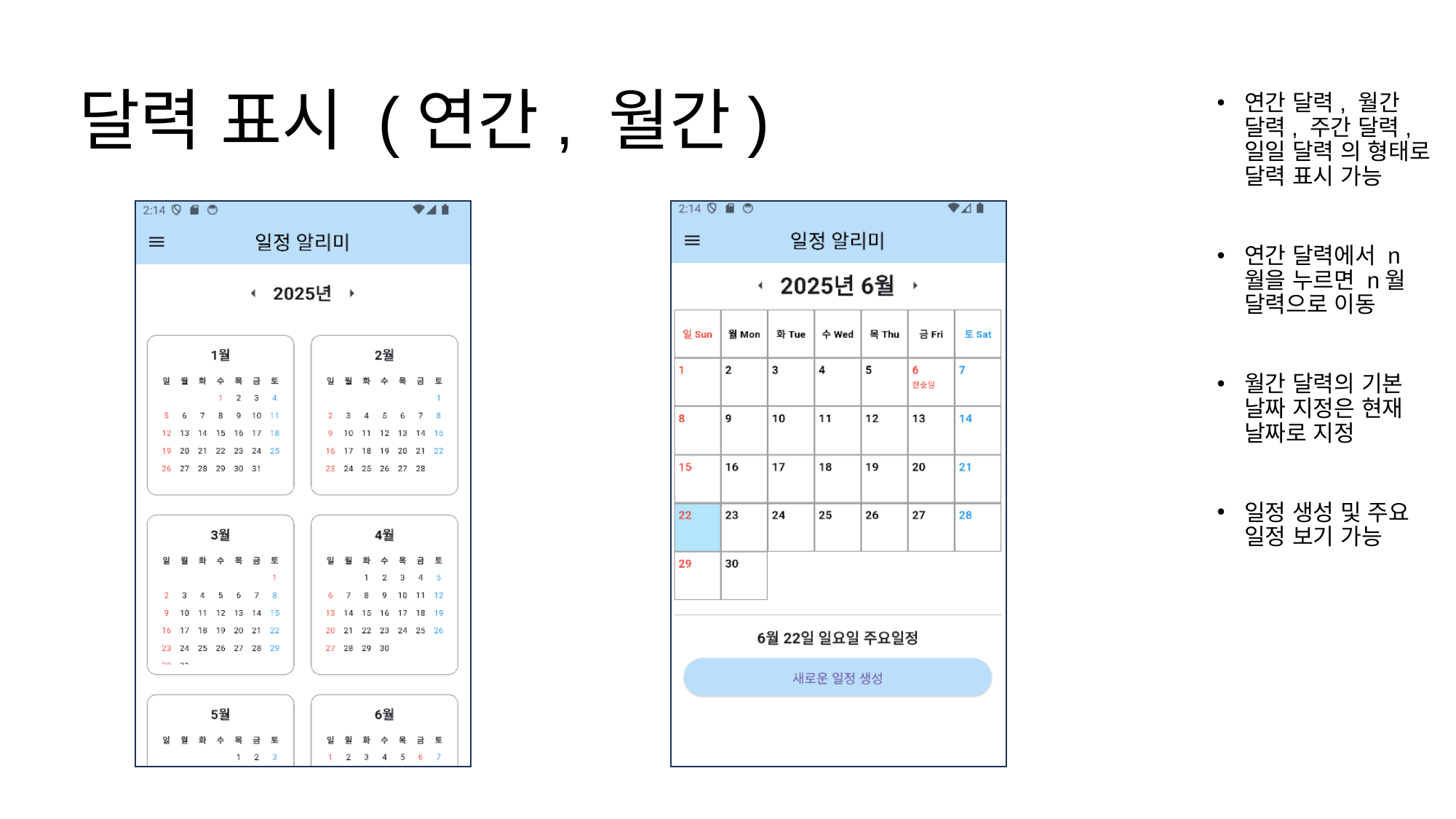

# 달력 표시 (연간, 월간)

연간 달력, 월간 달력, 주간 달력, 일일 달력 의 형태로 달력 표시 가능

연간 달력에서 n월을 누르면 n월 달력으로 이동

월간 달력의 기본 날짜 지정은 현재 날짜로 지정

일정 생성 및 주요 일정 보기 가능